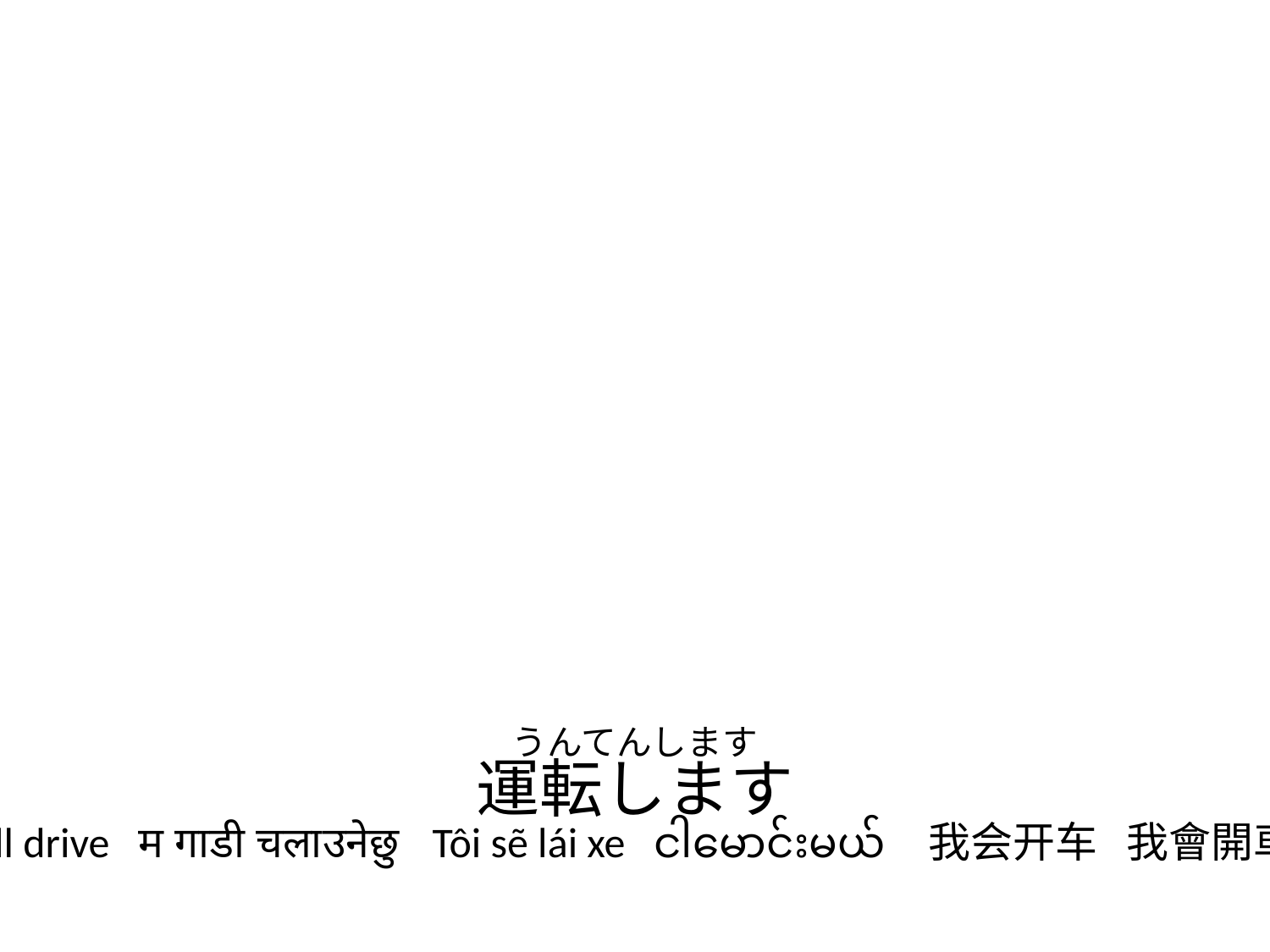

うんてんします
運転します
I'll drive   म गाडी चलाउनेछु   Tôi sẽ lái xe   ငါမောင်းမယ်   我会开车   我會開車